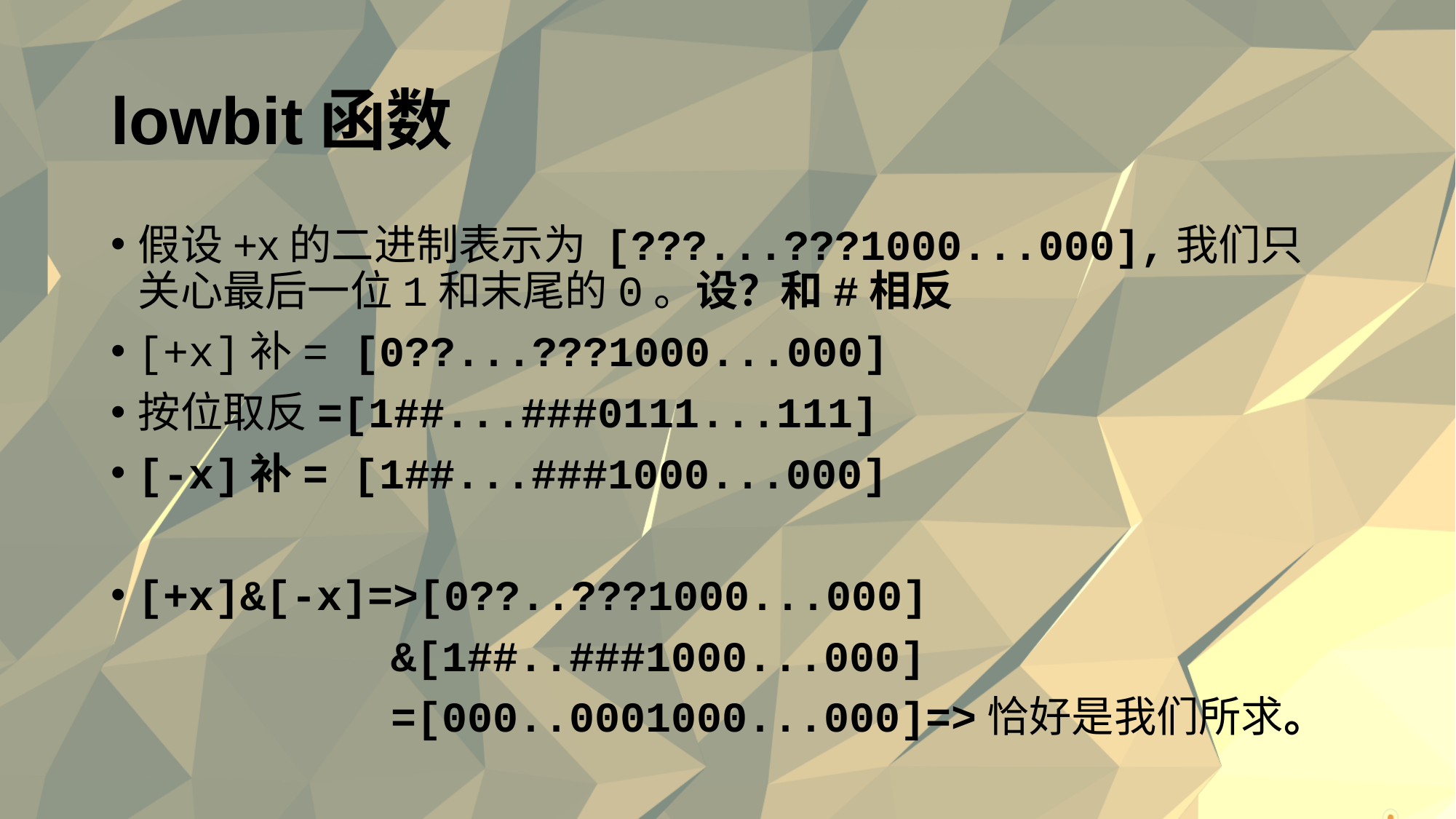

# lowbit函数
假设+x的二进制表示为 [???...???1000...000],我们只关心最后一位1和末尾的0。设？和#相反
[+x]补= [0??...???1000...000]
按位取反=[1##...###0111...111]
[-x]补= [1##...###1000...000]

[+x]&[-x]=>[0??..???1000...000]
           &[1##..###1000...000]
           =[000..0001000...000]=>恰好是我们所求。